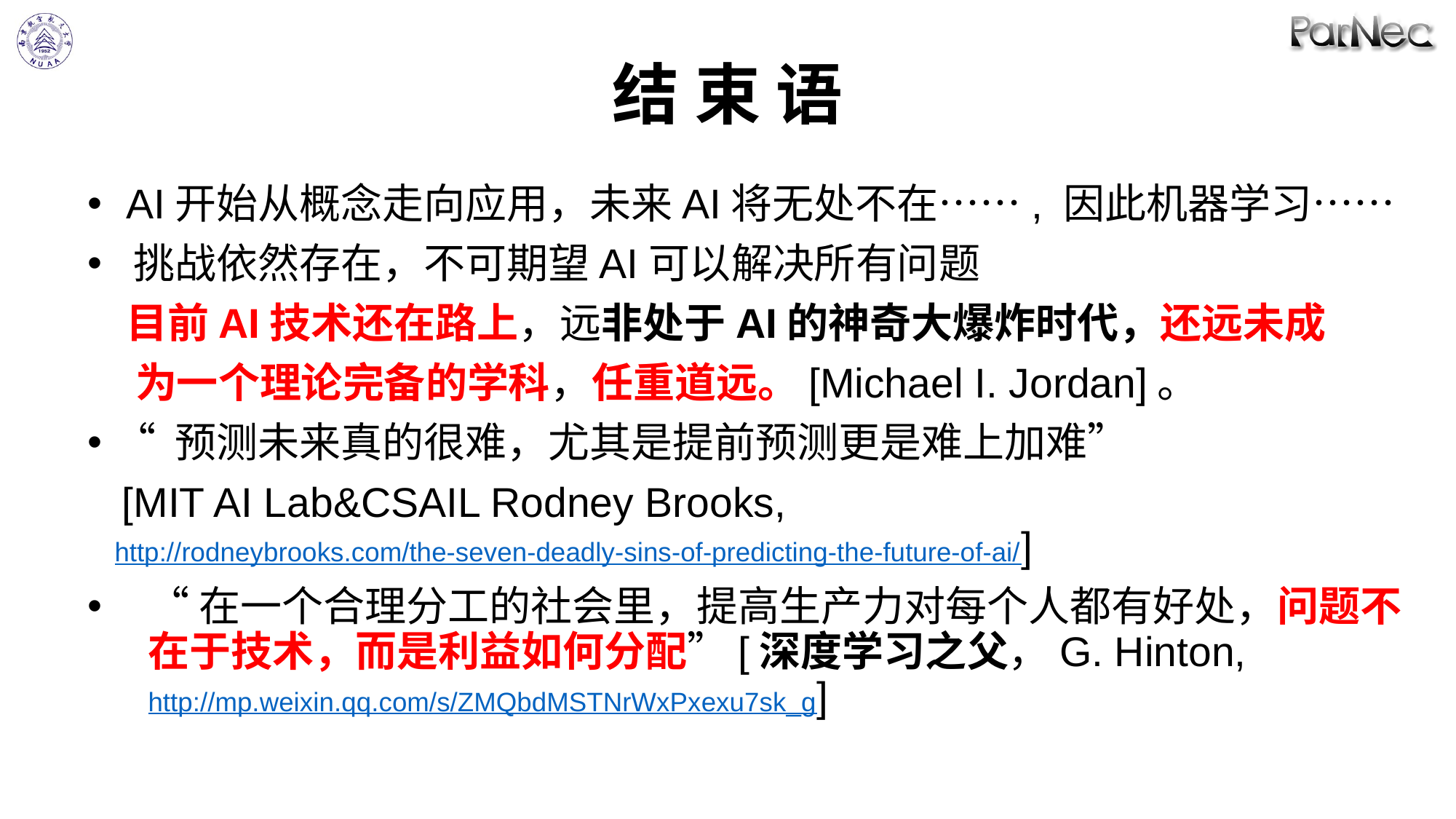

# 结 束 语
 AI开始从概念走向应用，未来AI将无处不在……, 因此机器学习……
 挑战依然存在，不可期望AI可以解决所有问题
   目前AI技术还在路上，远非处于AI的神奇大爆炸时代，还远未成
    为一个理论完备的学科，任重道远。[Michael I. Jordan]。
“ 预测未来真的很难，尤其是提前预测更是难上加难”
   [MIT AI Lab&CSAIL Rodney Brooks, http://rodneybrooks.com/the-seven-deadly-sins-of-predicting-the-future-of-ai/]
“在一个合理分工的社会里，提高生产力对每个人都有好处，问题不在于技术，而是利益如何分配”[深度学习之父，G. Hinton, http://mp.weixin.qq.com/s/ZMQbdMSTNrWxPxexu7sk_g]